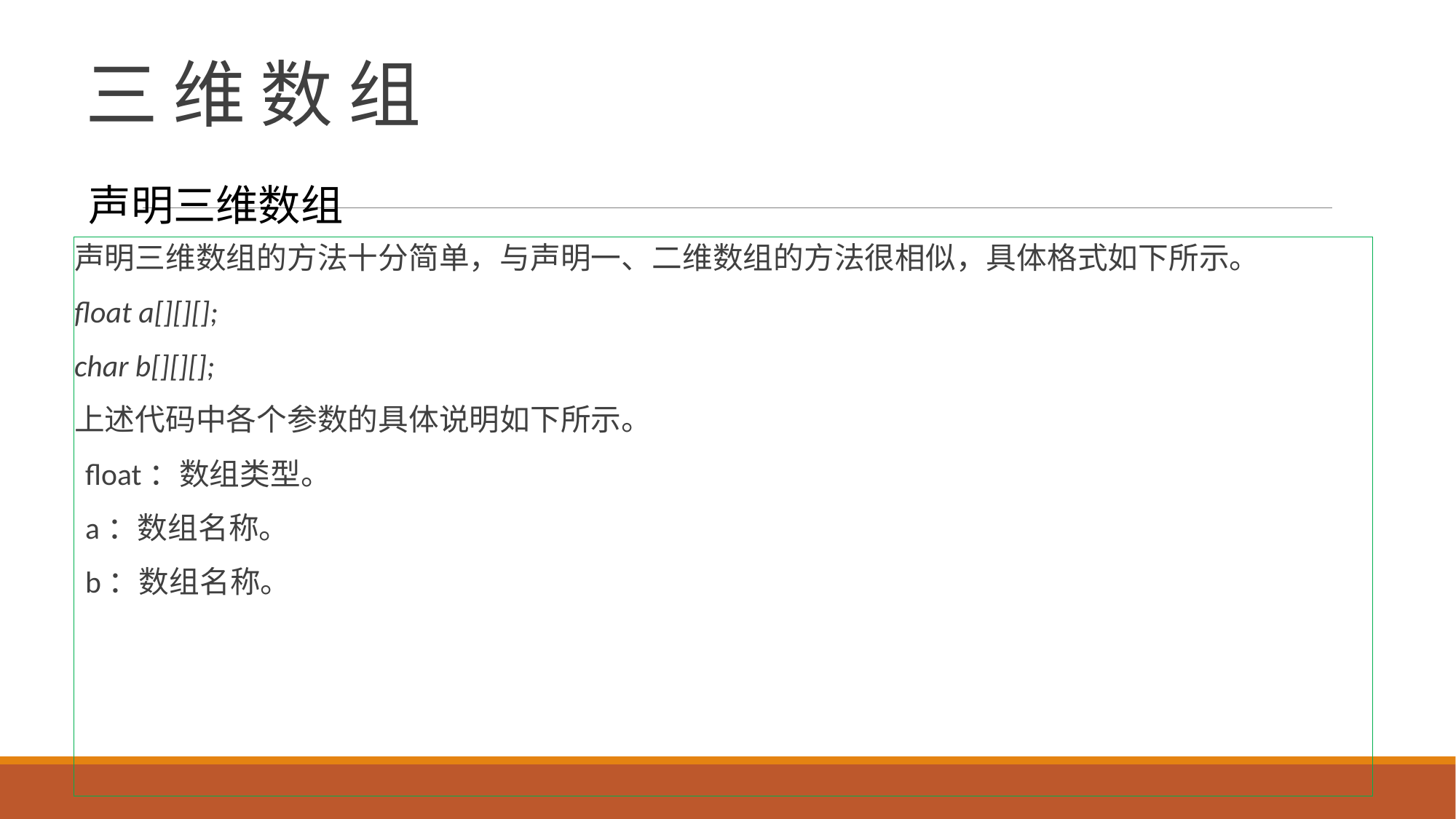

# 三 维 数 组
声明三维数组
声明三维数组的方法十分简单，与声明一、二维数组的方法很相似，具体格式如下所示。
float a[][][];
char b[][][];
上述代码中各个参数的具体说明如下所示。
float：数组类型。
a：数组名称。
b：数组名称。